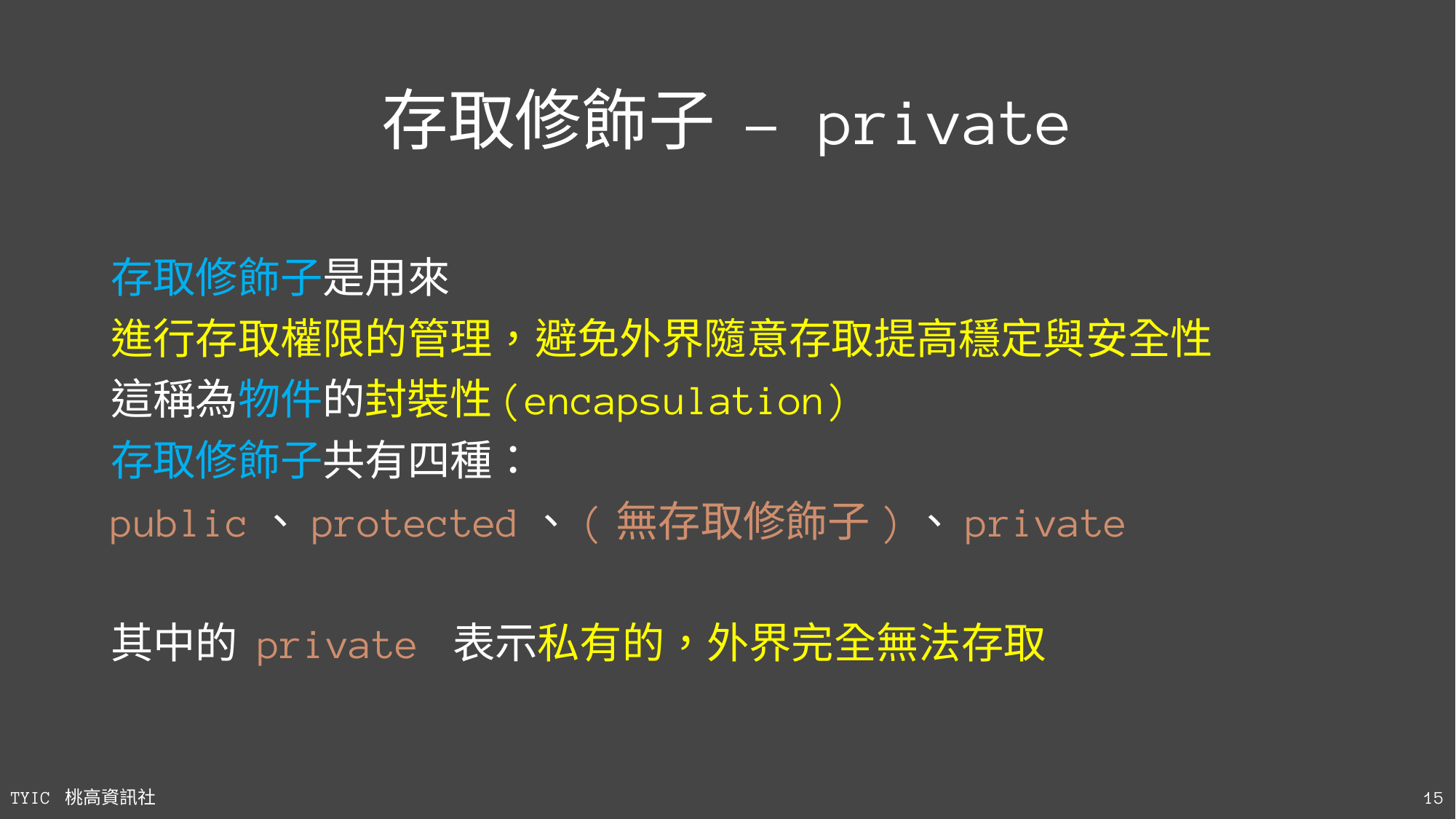

# 存取修飾子 - private
存取修飾子是用來
進行存取權限的管理，避免外界隨意存取提高穩定與安全性
這稱為物件的封裝性(encapsulation)
存取修飾子共有四種：
public、protected、(無存取修飾子)、private

其中的 private 表示私有的，外界完全無法存取